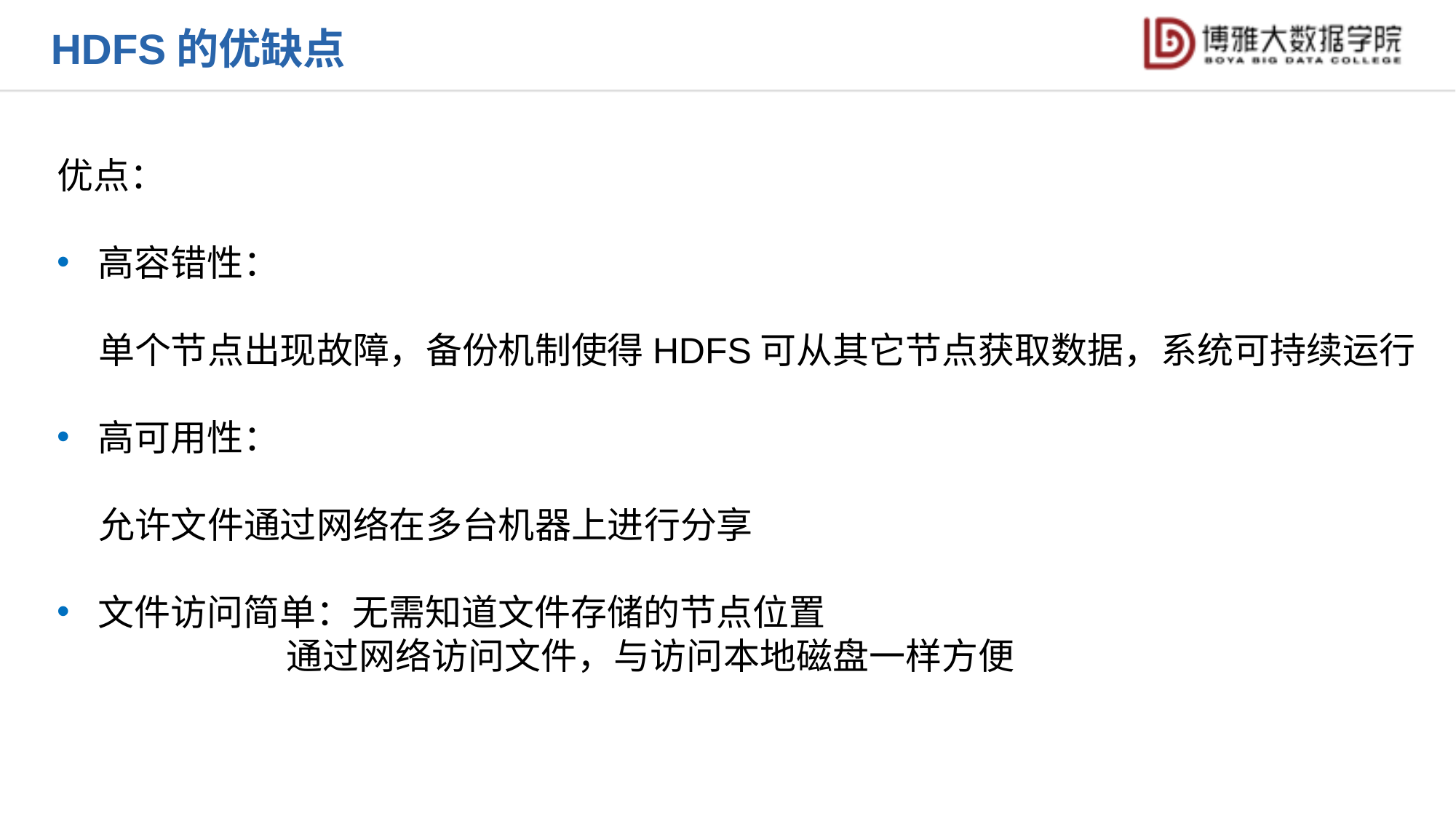

HDFS的优缺点

优点：

高容错性：

    单个节点出现故障，备份机制使得HDFS可从其它节点获取数据，系统可持续运行

高可用性：

    允许文件通过网络在多台机器上进行分享

文件访问简单：无需知道文件存储的节点位置
                           通过网络访问文件，与访问本地磁盘一样方便